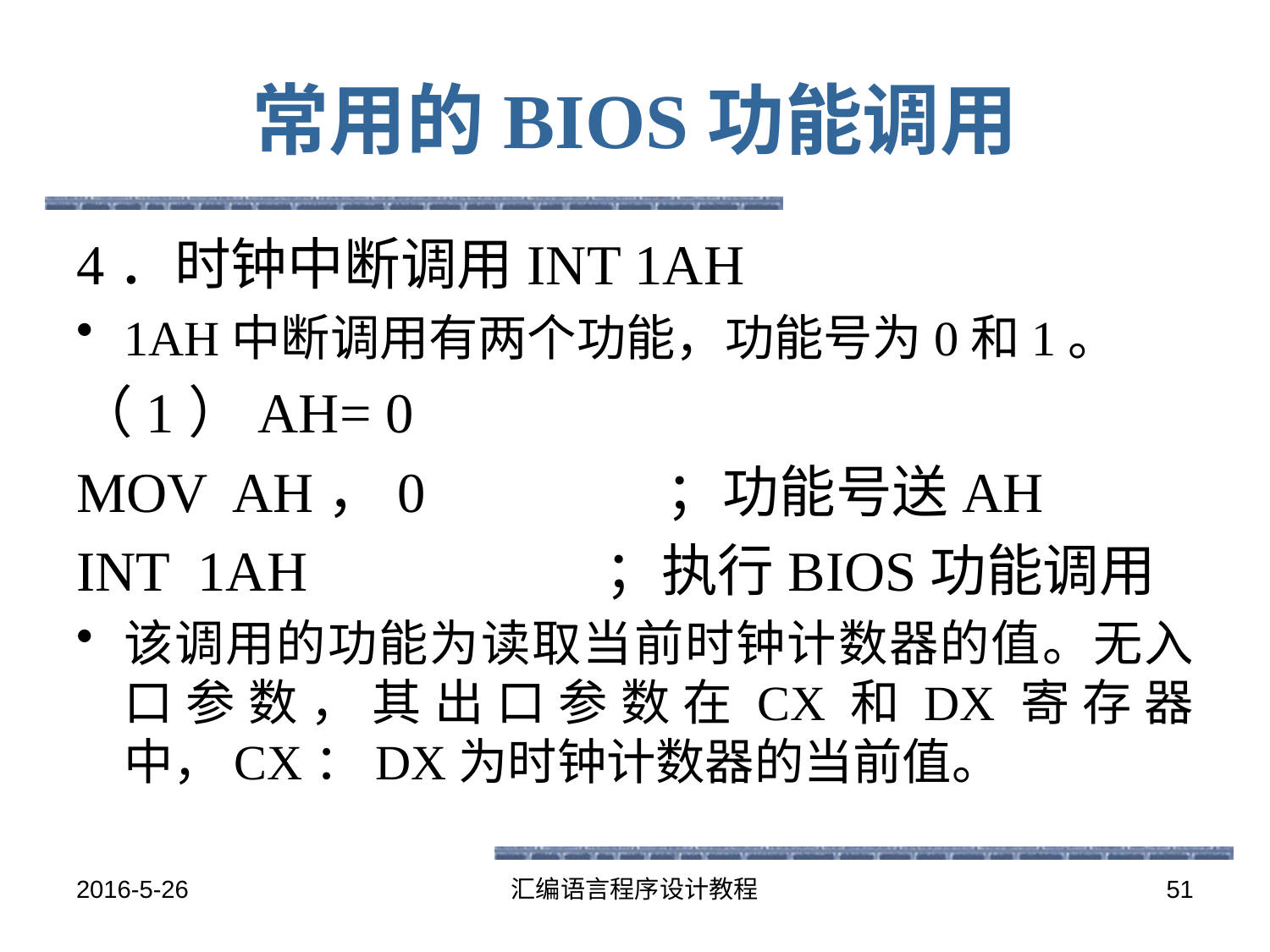

# 常用的BIOS功能调用
4．时钟中断调用INT 1AH
1AH中断调用有两个功能，功能号为0和1。
（1）AH= 0
MOV  AH，0                ；功能号送AH
INT  1AH                    ；执行BIOS功能调用
该调用的功能为读取当前时钟计数器的值。无入口参数，其出口参数在CX和DX寄存器中，CX：DX为时钟计数器的当前值。
2016-5-26
汇编语言程序设计教程
51